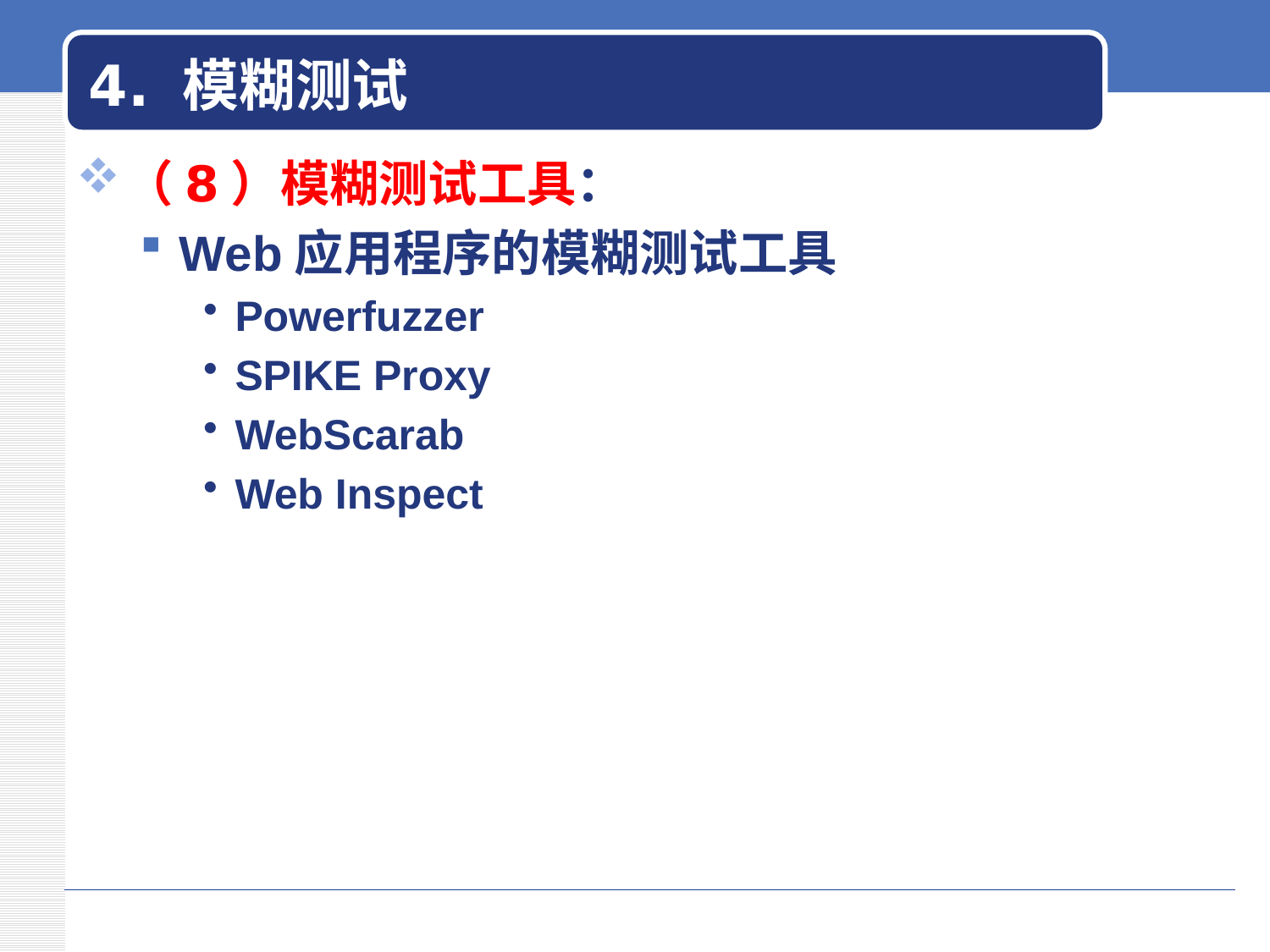

# 4. 模糊测试
（8）模糊测试工具：
Web应用程序的模糊测试工具
Powerfuzzer
SPIKE Proxy
WebScarab
Web Inspect